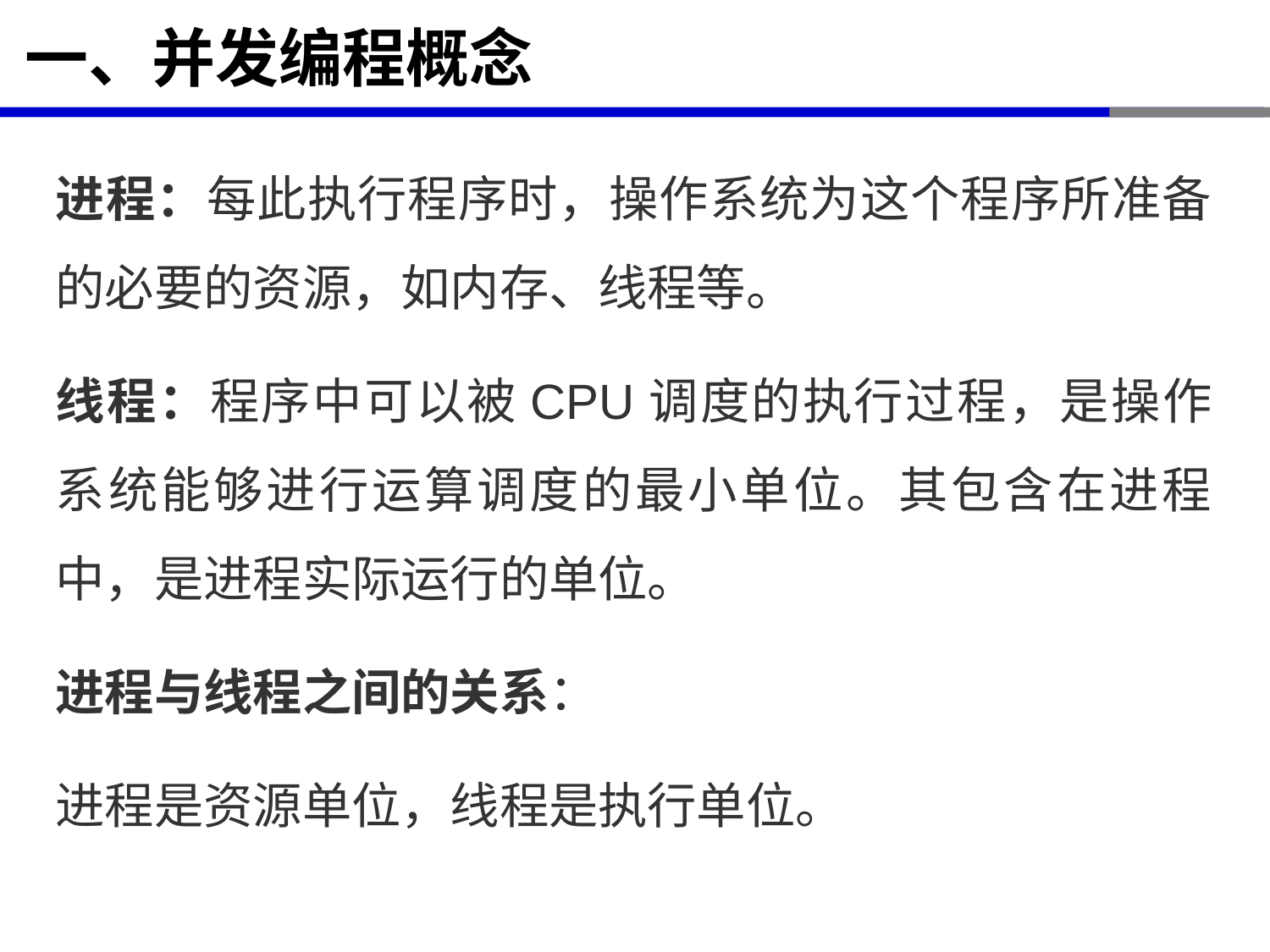

# 一、并发编程概念
进程：每此执行程序时，操作系统为这个程序所准备的必要的资源，如内存、线程等。
线程：程序中可以被CPU调度的执行过程，是操作系统能够进行运算调度的最小单位。其包含在进程中，是进程实际运行的单位。
进程与线程之间的关系：
进程是资源单位，线程是执行单位。